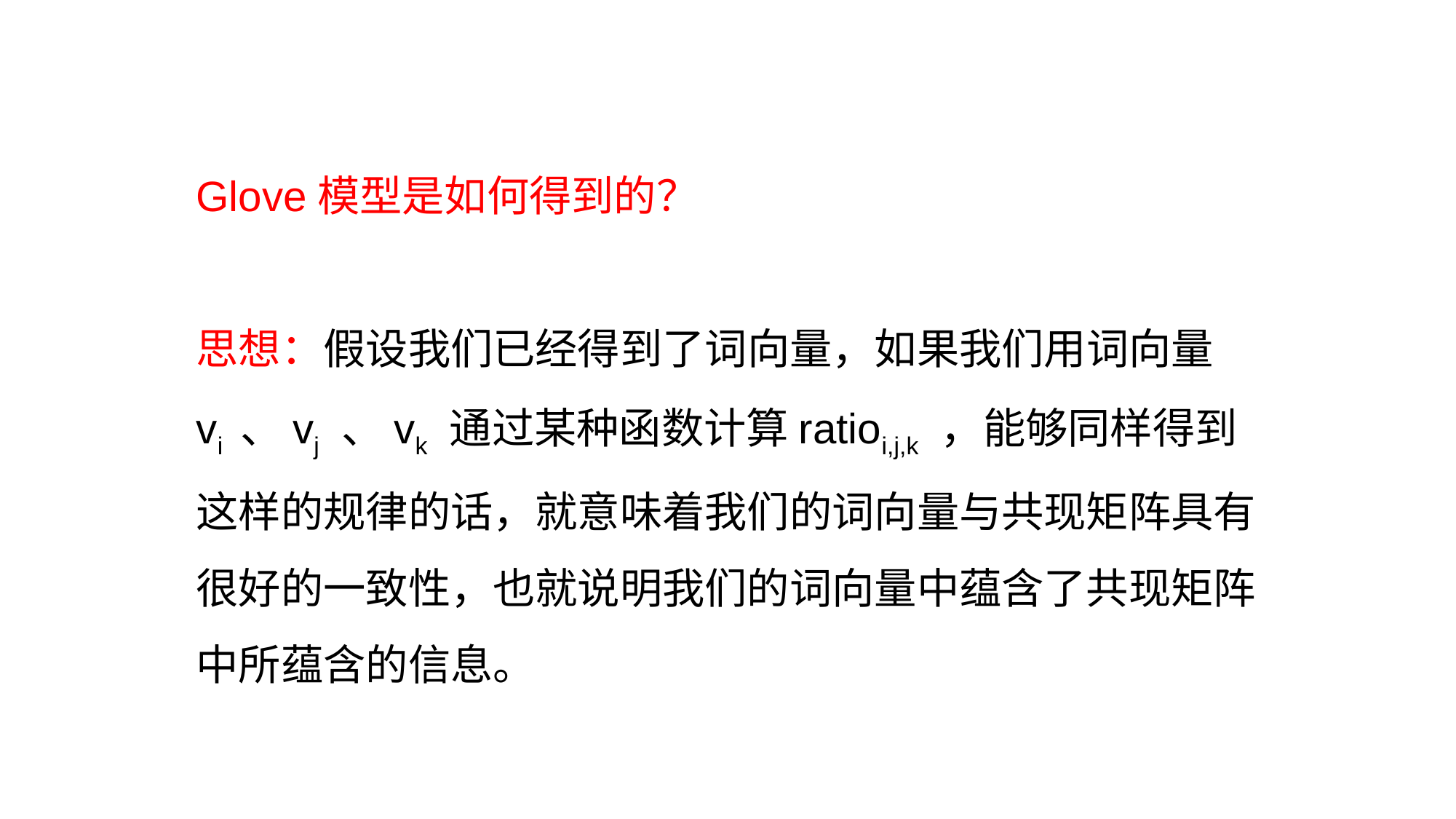

Glove模型是如何得到的？

思想：假设我们已经得到了词向量，如果我们用词向量vi 、vj 、vk 通过某种函数计算ratioi,j,k ，能够同样得到这样的规律的话，就意味着我们的词向量与共现矩阵具有很好的一致性，也就说明我们的词向量中蕴含了共现矩阵中所蕴含的信息。